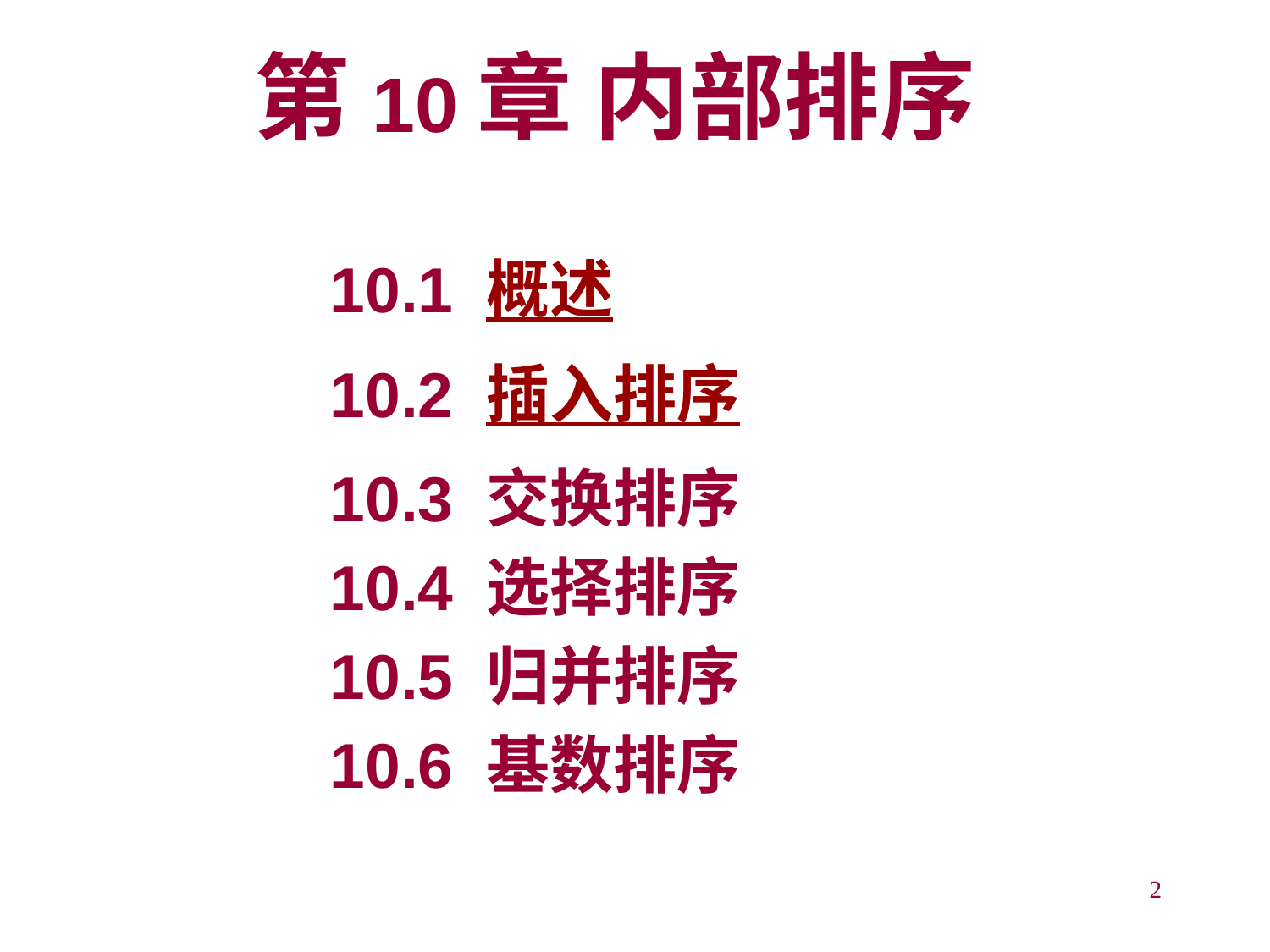

# 第10章 内部排序
10.1 概述
10.2 插入排序
10.3 交换排序
10.4 选择排序
10.5 归并排序
10.6 基数排序
2